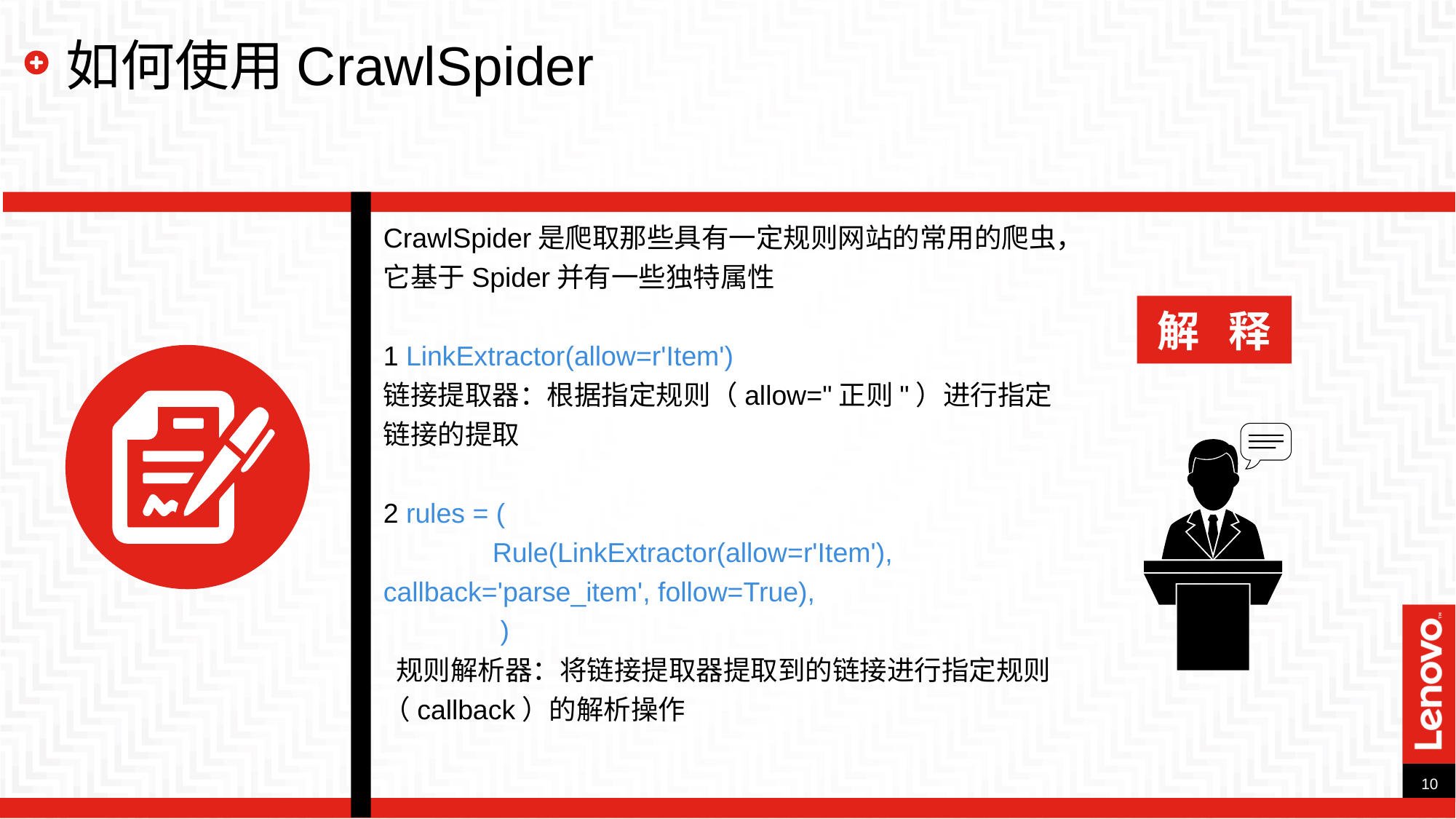

# 如何使用CrawlSpider

CrawlSpider是爬取那些具有一定规则网站的常用的爬虫，它基于Spider并有一些独特属性

1 LinkExtractor(allow=r'Item')
链接提取器：根据指定规则（allow="正则"）进行指定链接的提取

2 rules = (
	Rule(LinkExtractor(allow=r'Item'),       	callback='parse_item', follow=True),
   	 )
 规则解析器：将链接提取器提取到的链接进行指定规则（callback）的解析操作

解   释